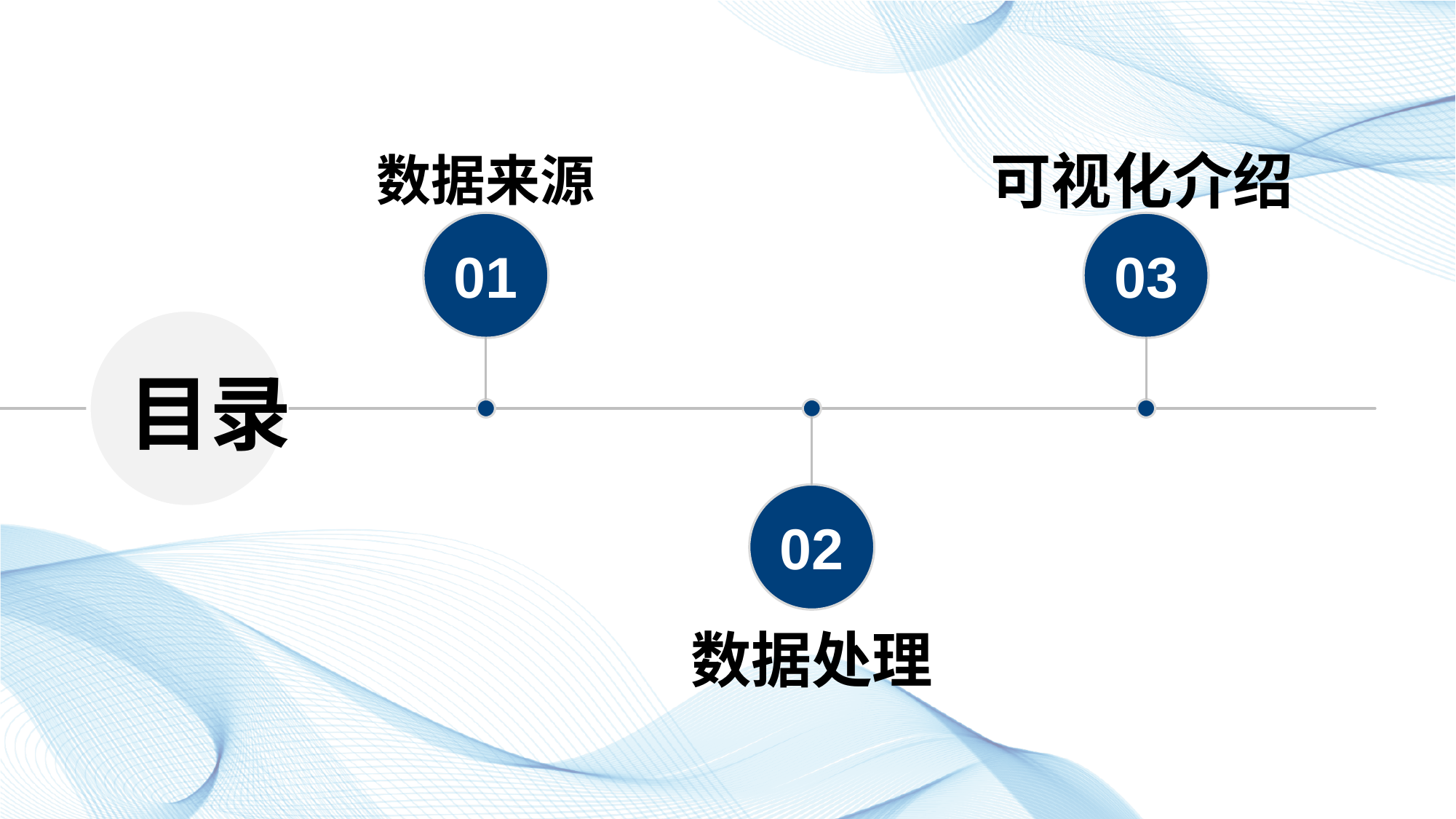

数据来源
01

可视化介绍
03

目录

02
数据处理